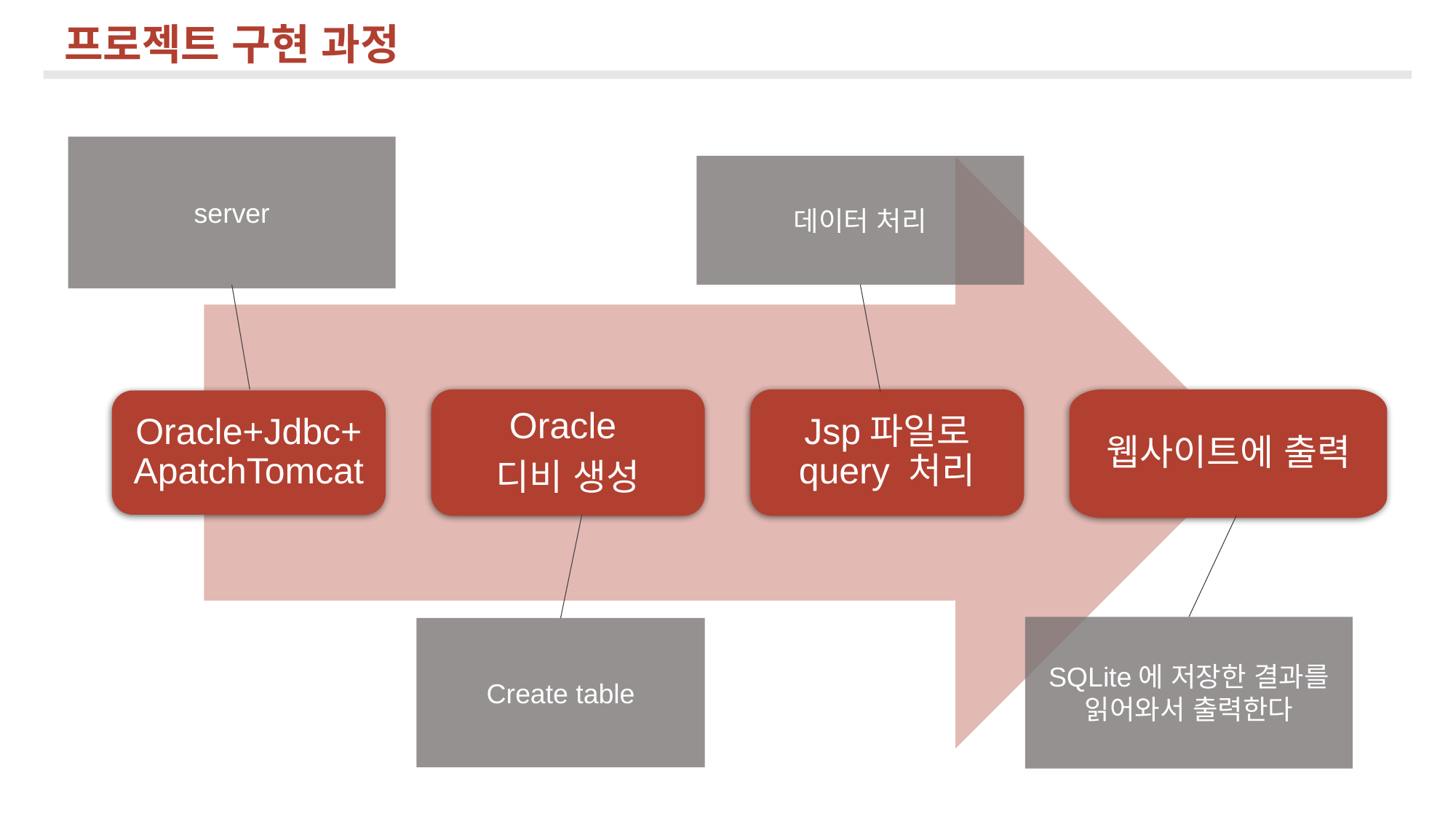

프로젝트 구현 과정

server
데이터 처리

웹사이트에 출력
Oracle
디비 생성
Jsp파일로 query 처리
Oracle+Jdbc+ApatchTomcat
SQLite에 저장한 결과를
읽어와서 출력한다
Create table